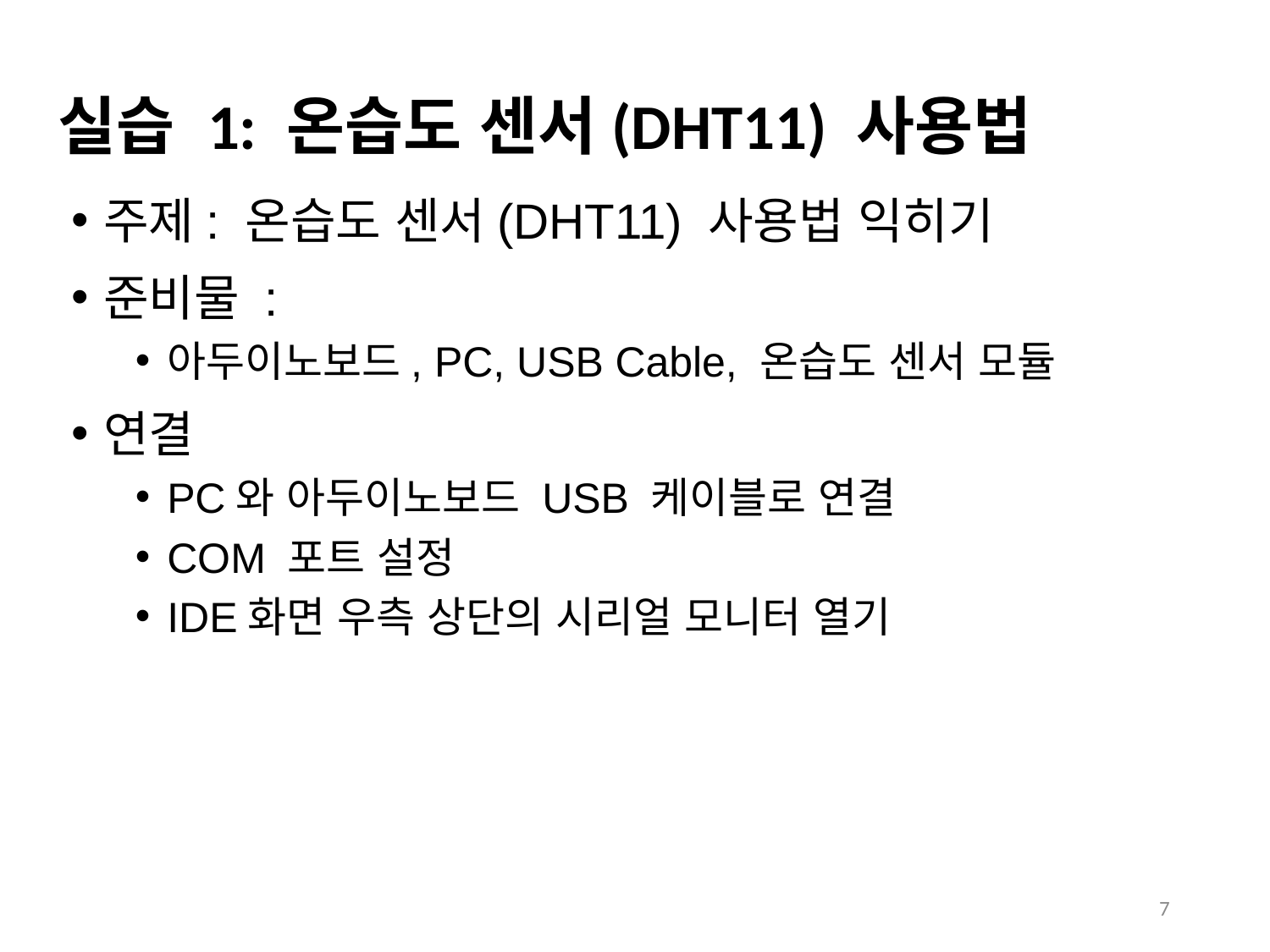

# 실습 1: 온습도 센서(DHT11) 사용법
주제: 온습도 센서(DHT11) 사용법 익히기
준비물 :
아두이노보드, PC, USB Cable, 온습도 센서 모듈
연결
PC와 아두이노보드 USB 케이블로 연결
COM 포트 설정
IDE화면 우측 상단의 시리얼 모니터 열기

7